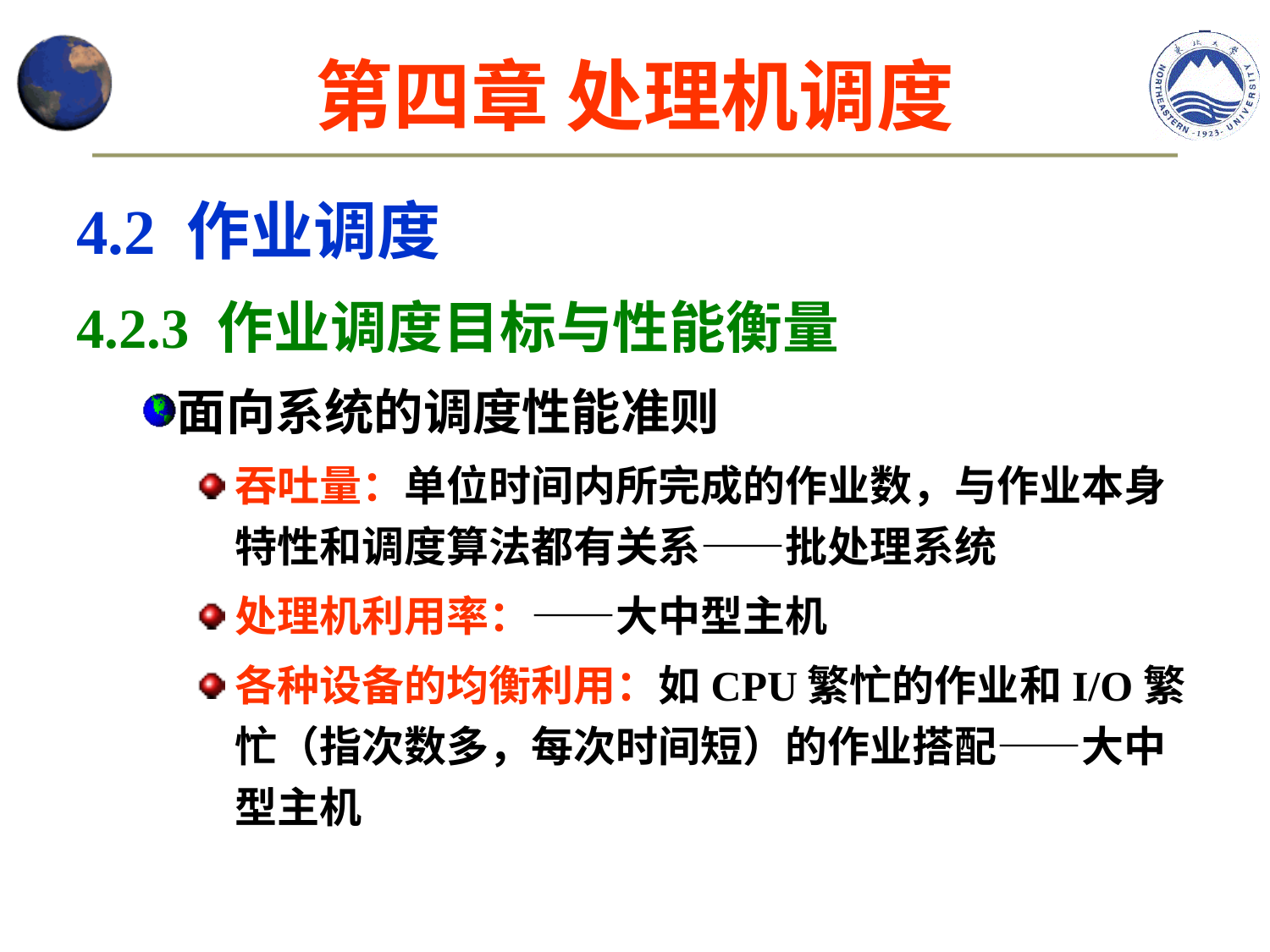

# 第四章 处理机调度
4.2 作业调度
4.2.3 作业调度目标与性能衡量
面向系统的调度性能准则
吞吐量：单位时间内所完成的作业数，与作业本身特性和调度算法都有关系——批处理系统
处理机利用率：——大中型主机
各种设备的均衡利用：如CPU繁忙的作业和I/O繁忙（指次数多，每次时间短）的作业搭配——大中型主机